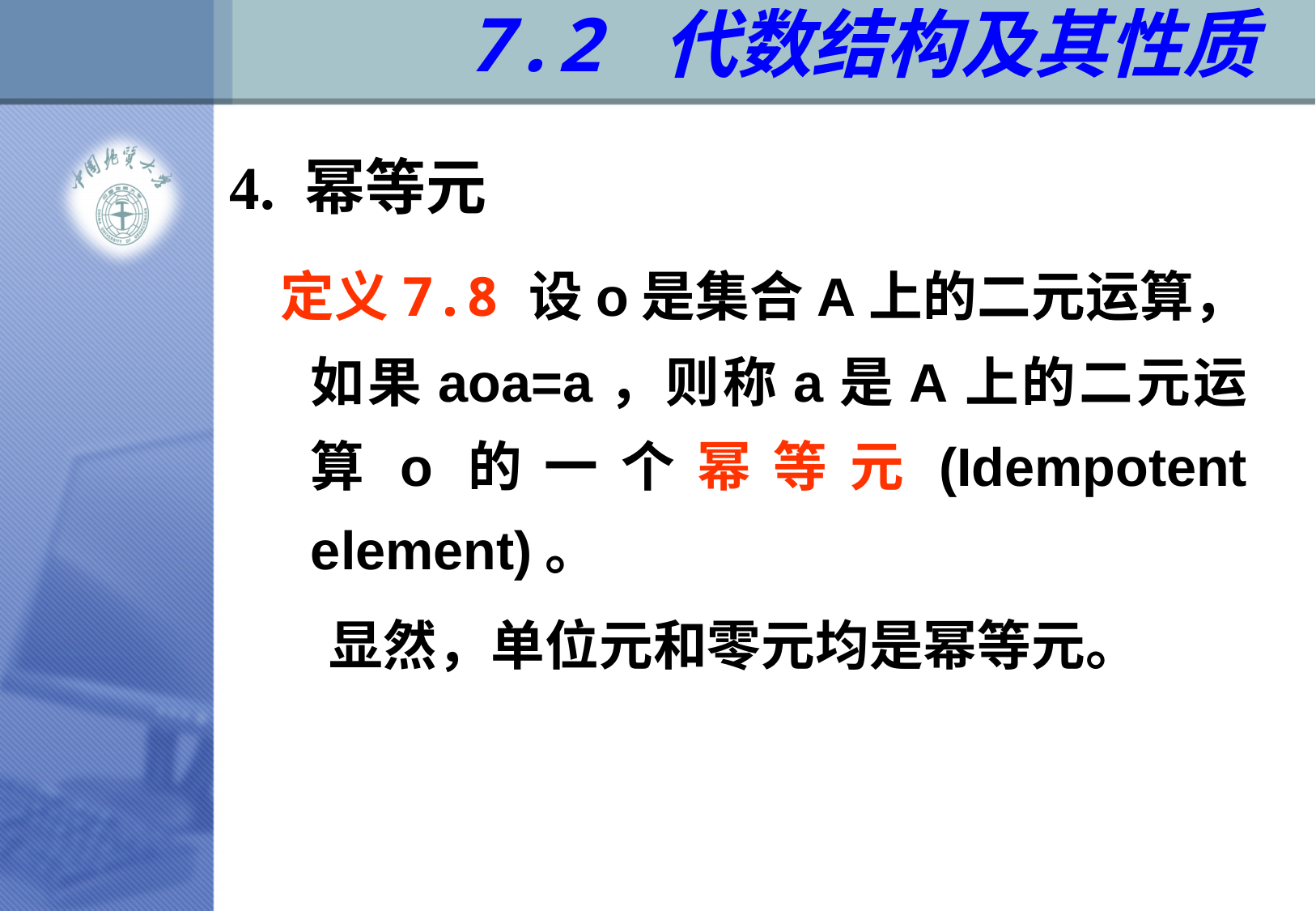

# 7.2 代数结构及其性质
4. 幂等元
   定义7.8 设ο是集合A上的二元运算，如果aοa=a，则称a是A上的二元运算ο的一个幂等元(Idempotent element)。
       显然，单位元和零元均是幂等元。